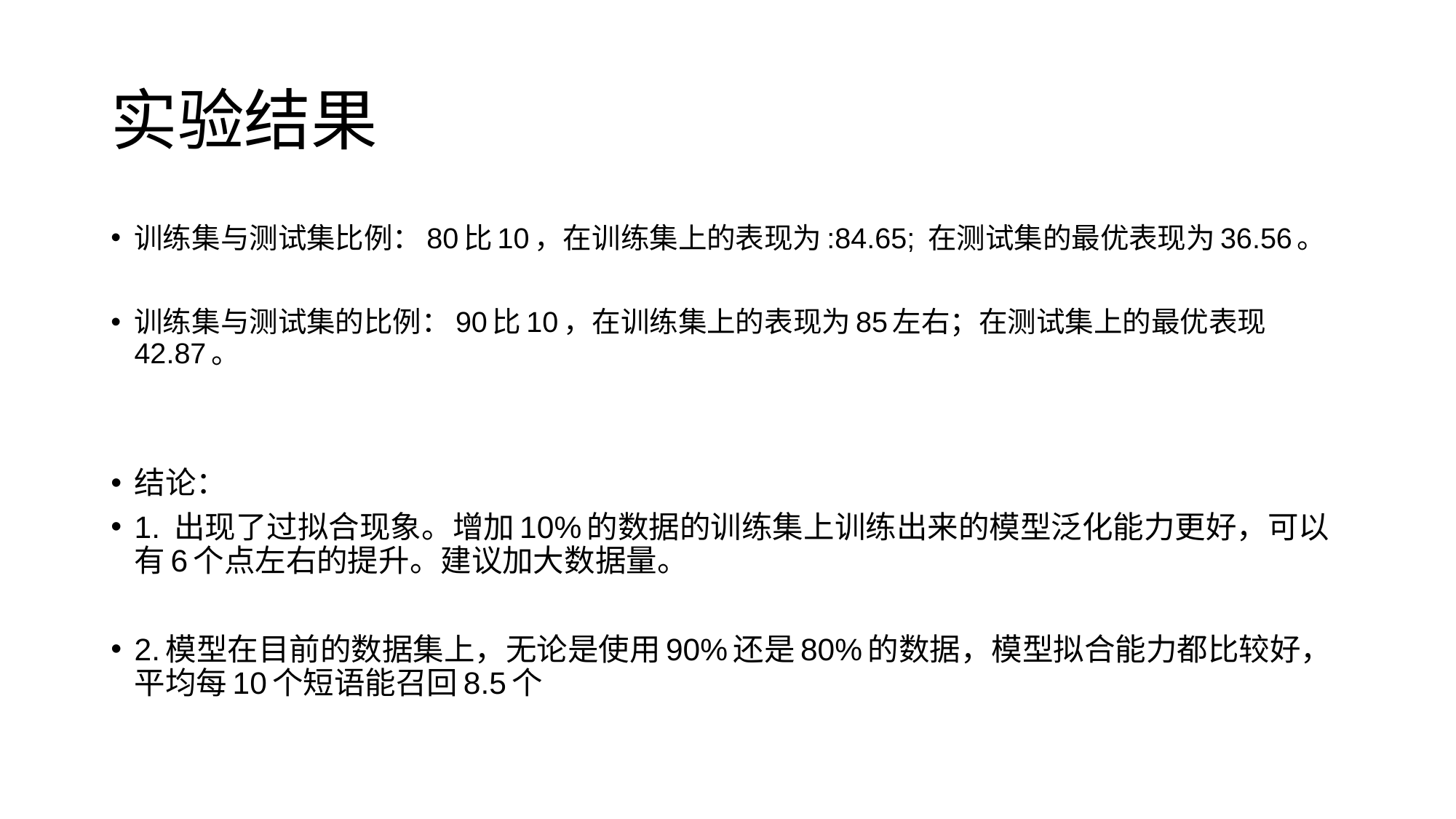

# 实验结果
训练集与测试集比例：80比10，在训练集上的表现为:84.65; 在测试集的最优表现为36.56。

训练集与测试集的比例：90比10，在训练集上的表现为85左右；在测试集上的最优表现42.87。

结论：
1. 出现了过拟合现象。增加10%的数据的训练集上训练出来的模型泛化能力更好，可以有6个点左右的提升。建议加大数据量。

2.模型在目前的数据集上，无论是使用90%还是80%的数据，模型拟合能力都比较好，平均每10个短语能召回8.5个